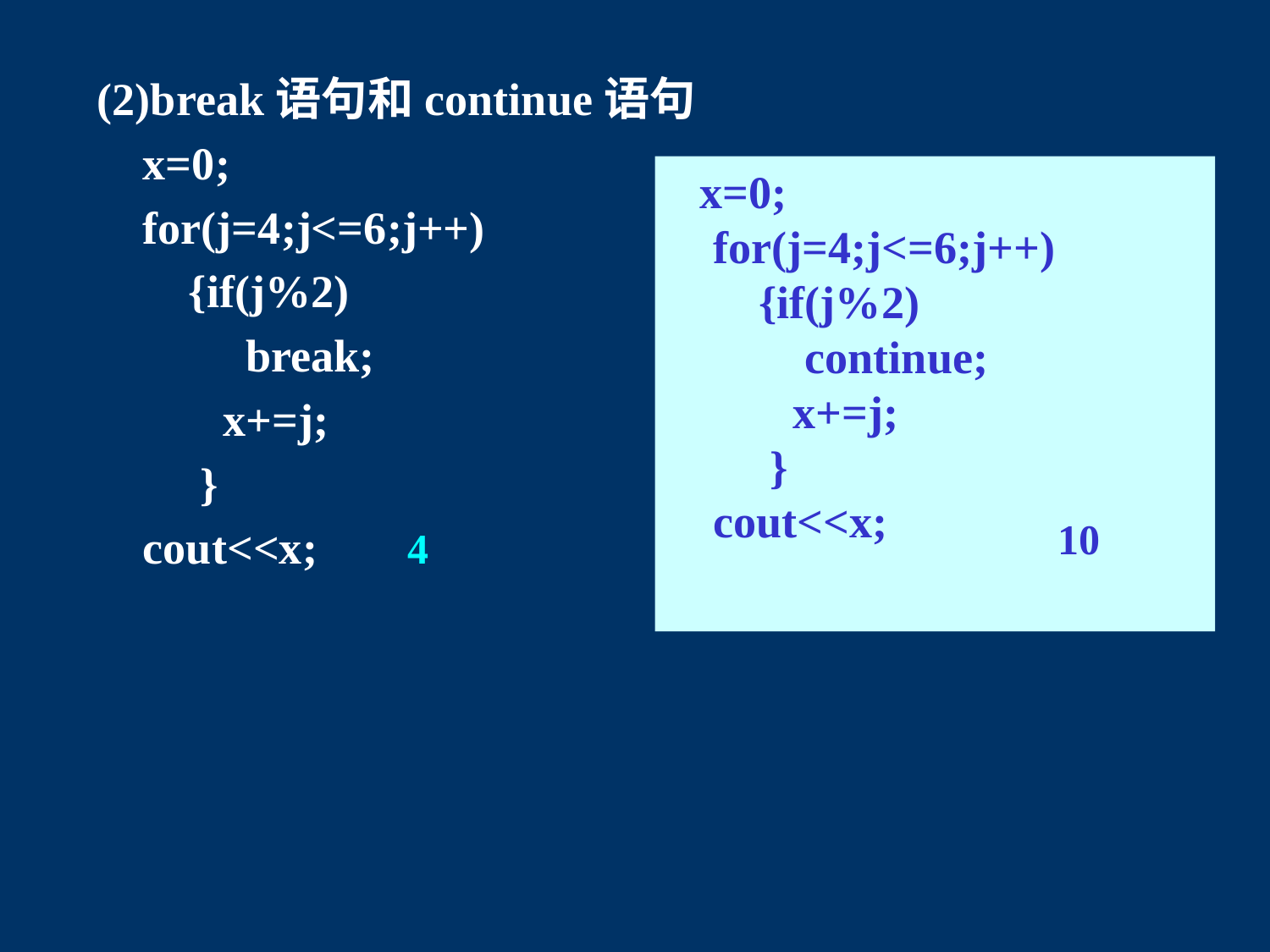

(2)break语句和continue语句
    x=0;
    for(j=4;j<=6;j++)
        {if(j%2)
             break;
           x+=j;
         }
    cout<<x;
   x=0;
    for(j=4;j<=6;j++)
        {if(j%2)
            continue;
           x+=j;
         }
    cout<<x;

10
4